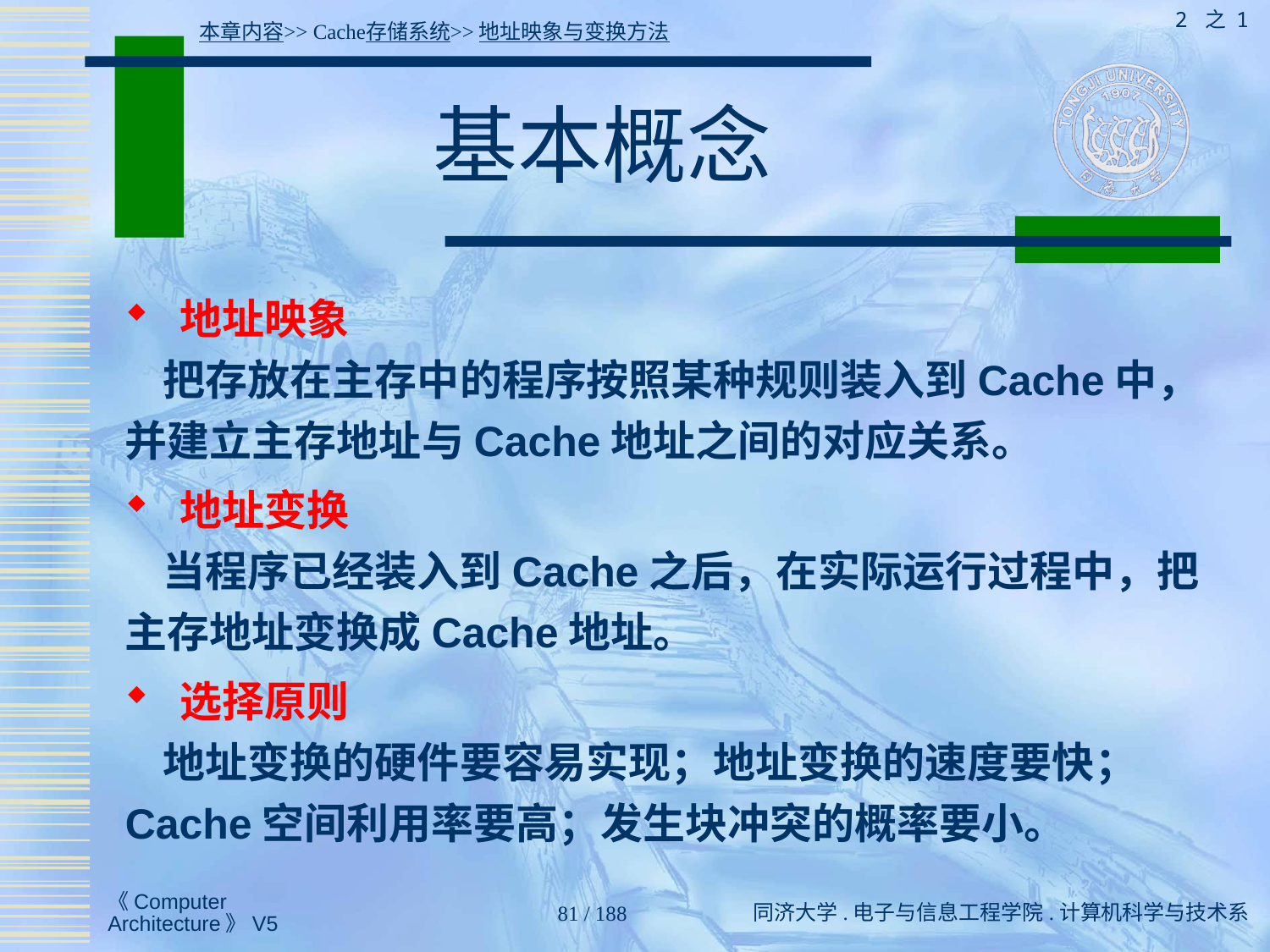

2 之 1
本章内容>> Cache存储系统>>地址映象与变换方法
# 基本概念
  地址映象
    把存放在主存中的程序按照某种规则装入到Cache中，并建立主存地址与Cache地址之间的对应关系。
  地址变换
    当程序已经装入到Cache之后，在实际运行过程中，把主存地址变换成Cache地址。
  选择原则
    地址变换的硬件要容易实现；地址变换的速度要快；Cache空间利用率要高；发生块冲突的概率要小。